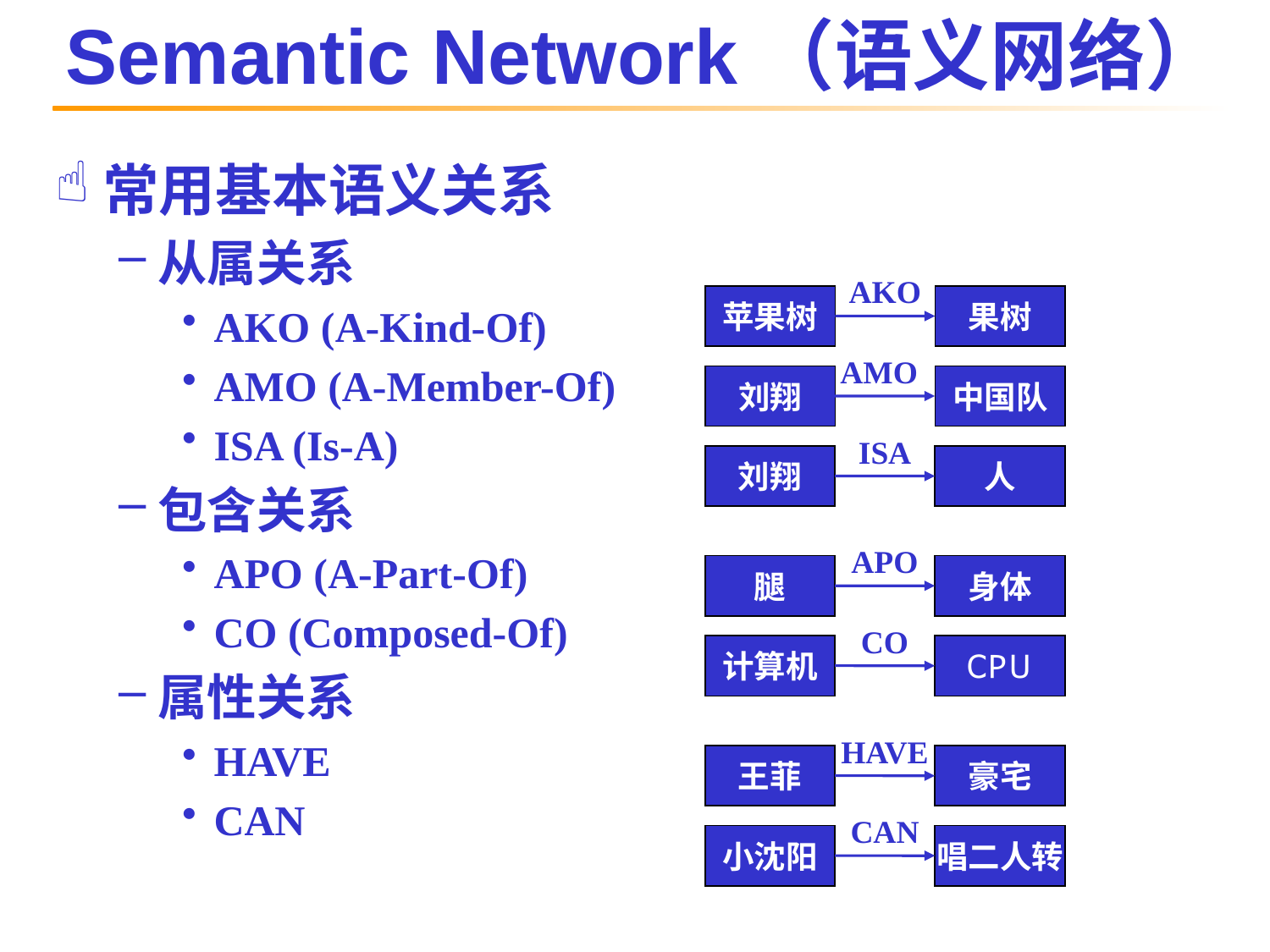

# Semantic Network（语义网络）
常用基本语义关系
从属关系
AKO (A-Kind-Of)
AMO (A-Member-Of)
ISA (Is-A)
包含关系
APO (A-Part-Of)
CO (Composed-Of)
属性关系
HAVE
CAN
AKO
苹果树
果树

 AMO
刘翔
中国队

ISA
刘翔
人

APO
腿
身体

CO
计算机
CPU

HAVE
王菲
豪宅

CAN
小沈阳
唱二人转